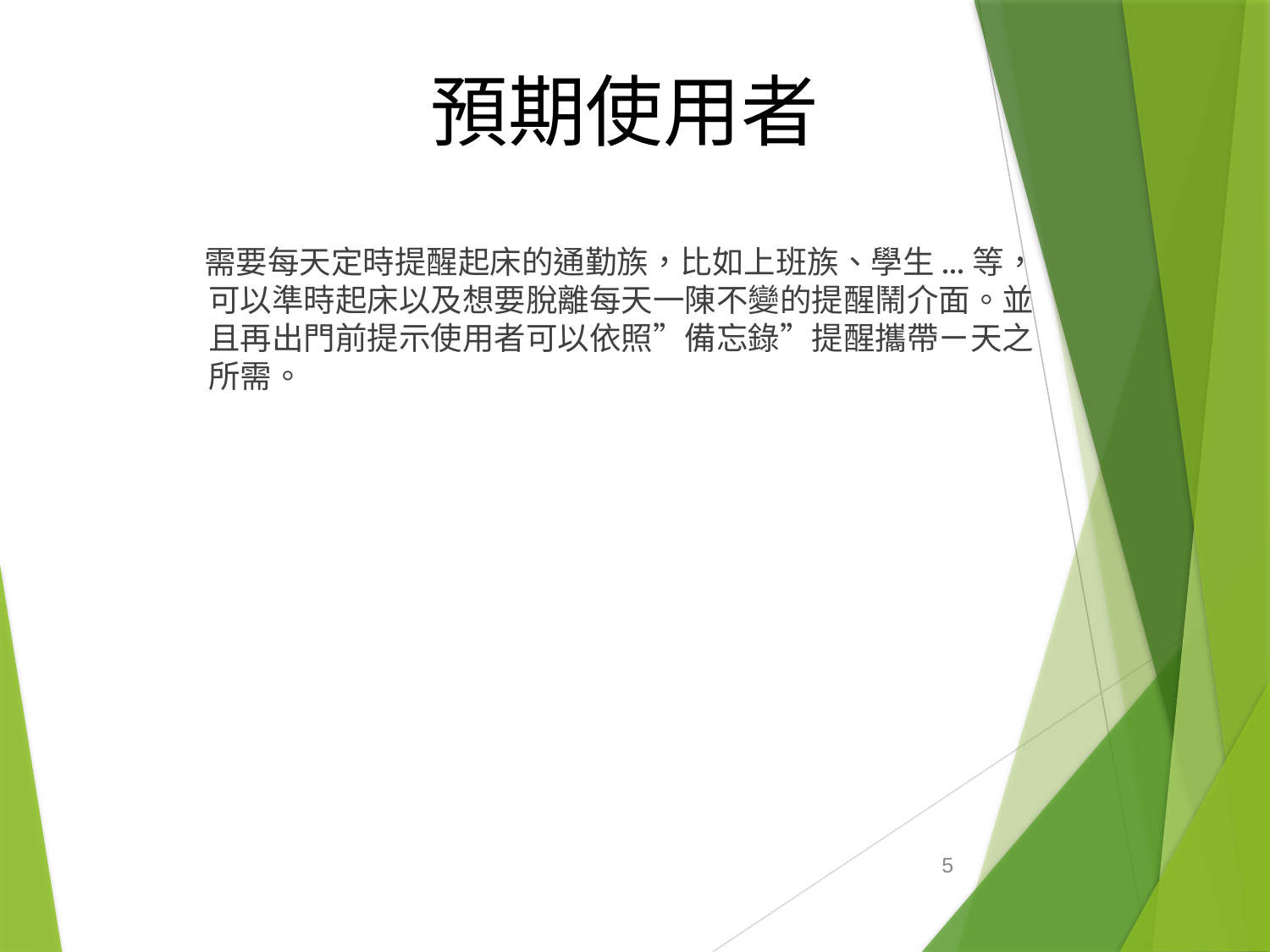

# 預期使用者
 需要每天定時提醒起床的通勤族，比如上班族、學生...等，可以準時起床以及想要脫離每天一陳不變的提醒鬧介面。並且再出門前提示使用者可以依照”備忘錄”提醒攜帶ㄧ天之所需。
5